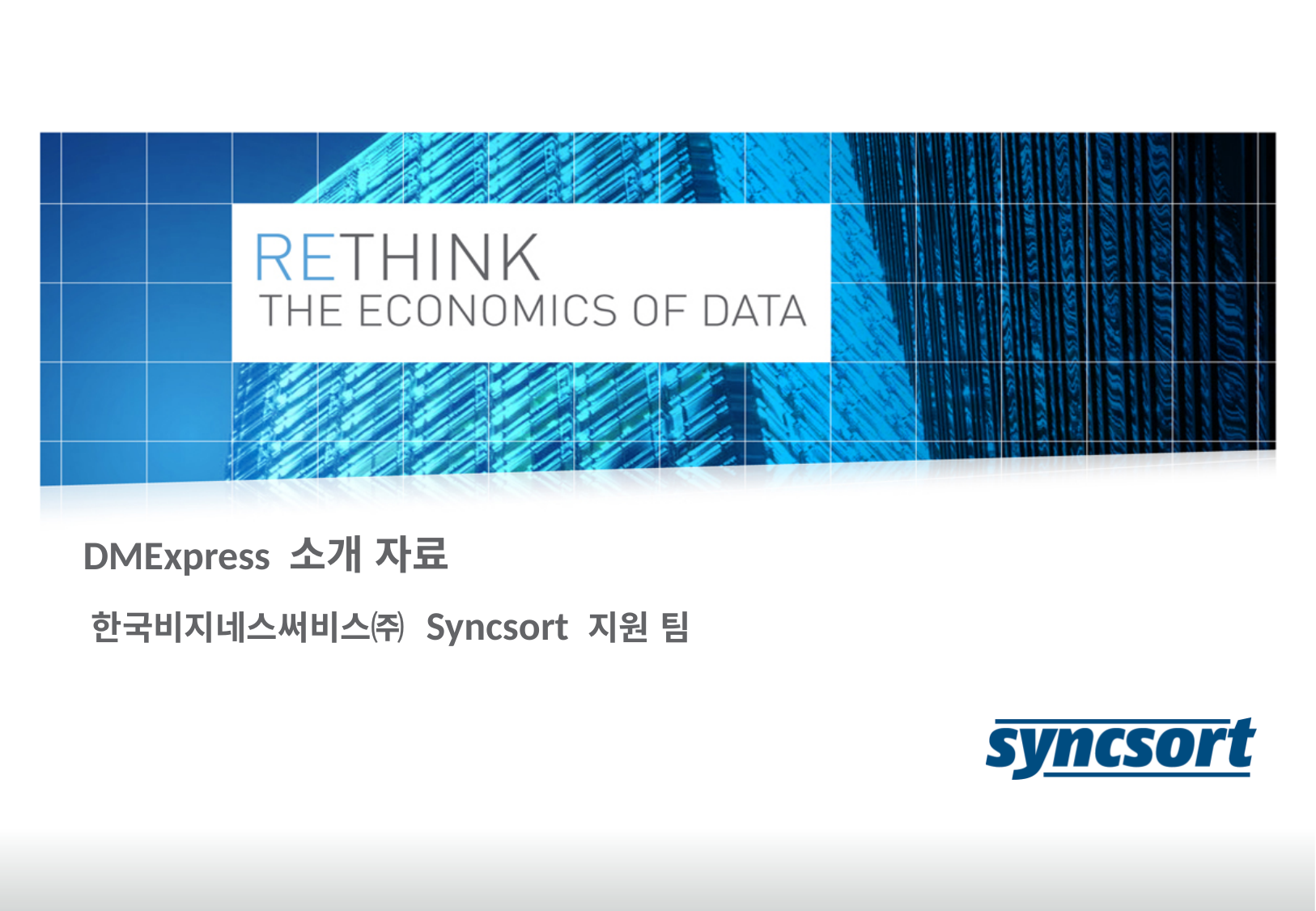

# DMExpress 소개 자료
한국비지네스써비스㈜ Syncsort 지원 팀